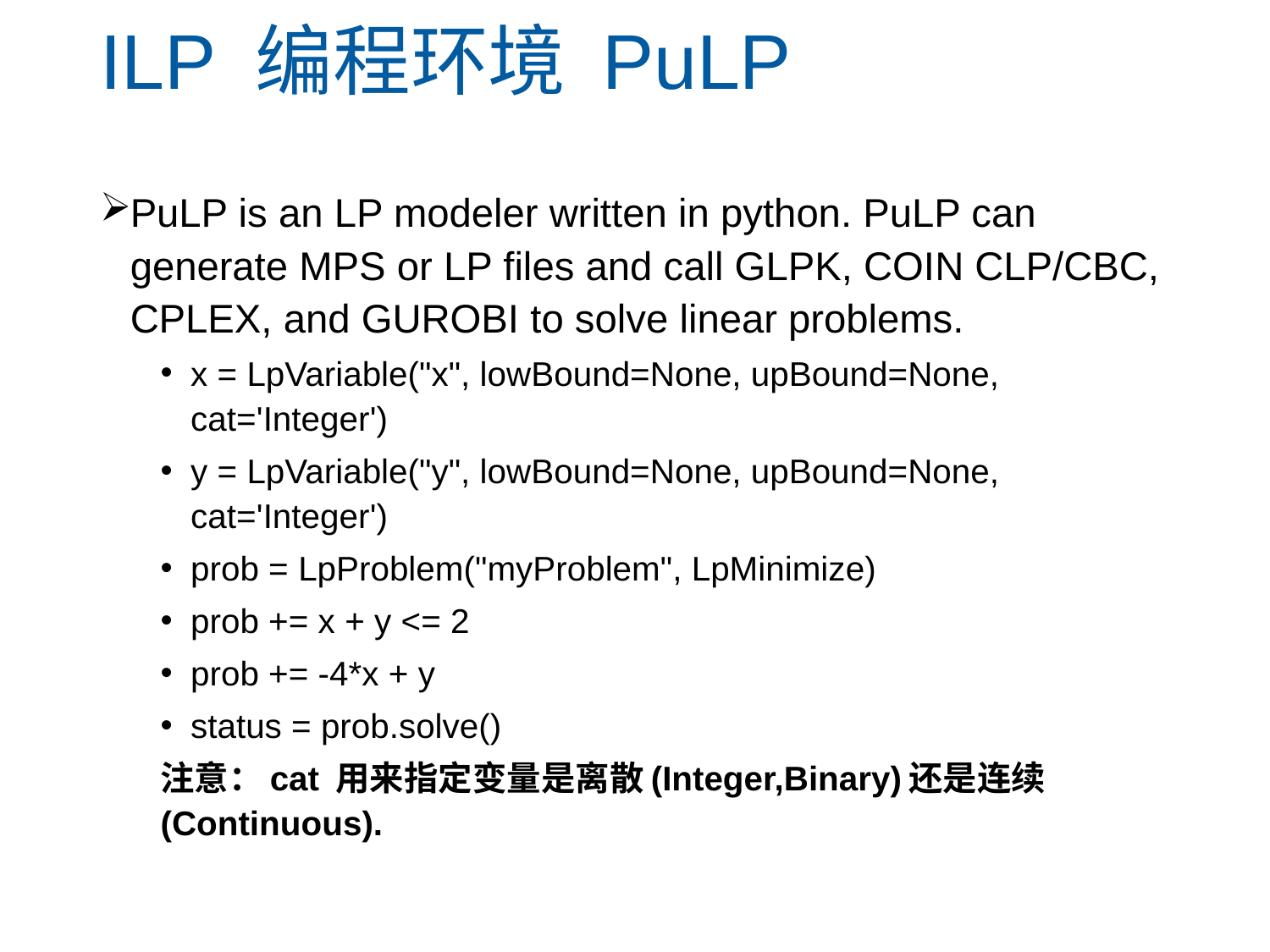

# ILP 编程环境 PuLP
PuLP is an LP modeler written in python. PuLP can generate MPS or LP files and call GLPK, COIN CLP/CBC, CPLEX, and GUROBI to solve linear problems.
x = LpVariable("x", lowBound=None, upBound=None, cat='Integer')
y = LpVariable("y", lowBound=None, upBound=None, cat='Integer')
prob = LpProblem("myProblem", LpMinimize)
prob += x + y <= 2
prob += -4*x + y
status = prob.solve()
注意：cat 用来指定变量是离散(Integer,Binary)还是连续(Continuous).

15